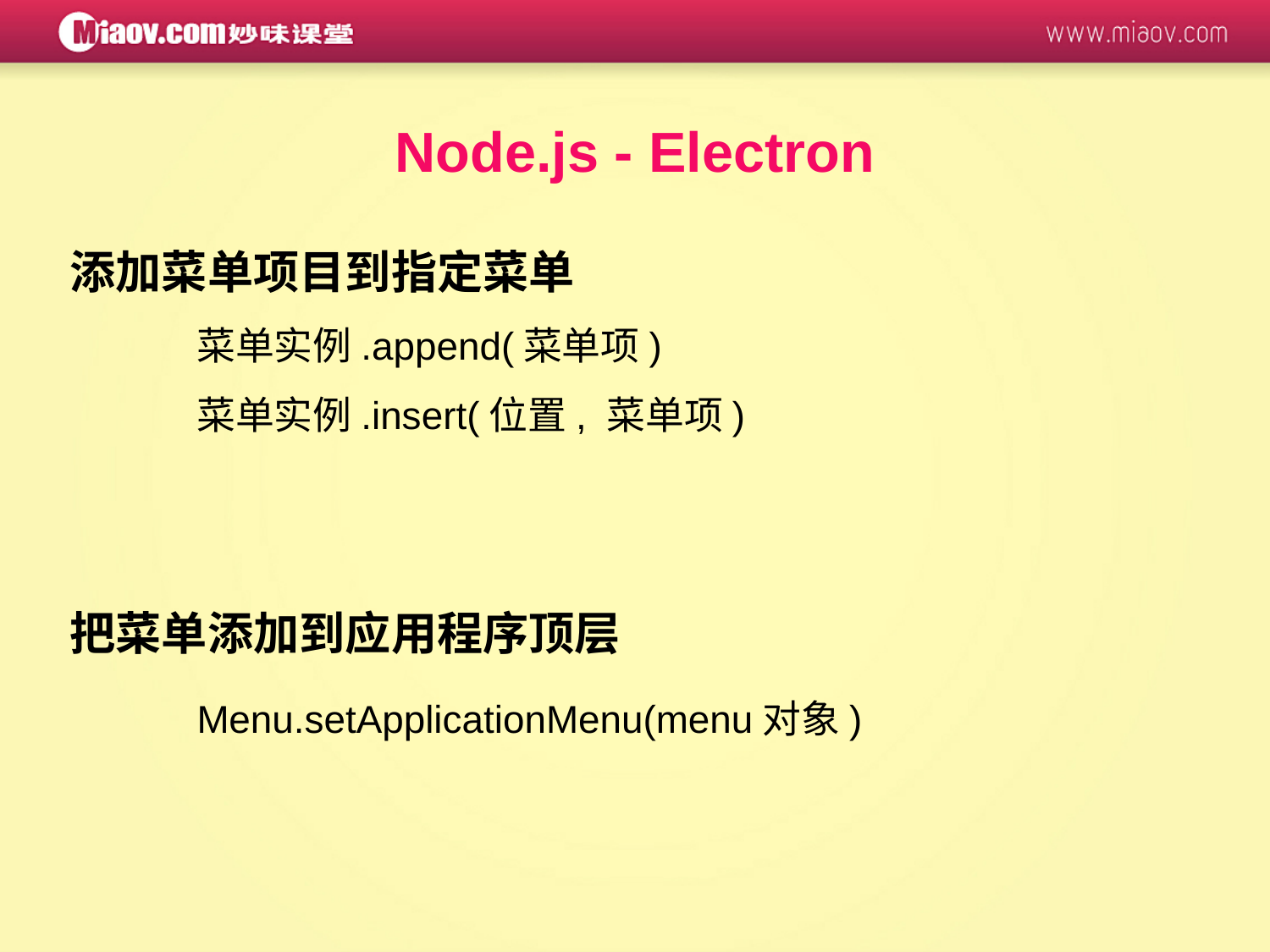

Node.js - Electron
添加菜单项目到指定菜单
	菜单实例.append(菜单项)
	菜单实例.insert(位置, 菜单项)

把菜单添加到应用程序顶层
	Menu.setApplicationMenu(menu对象)